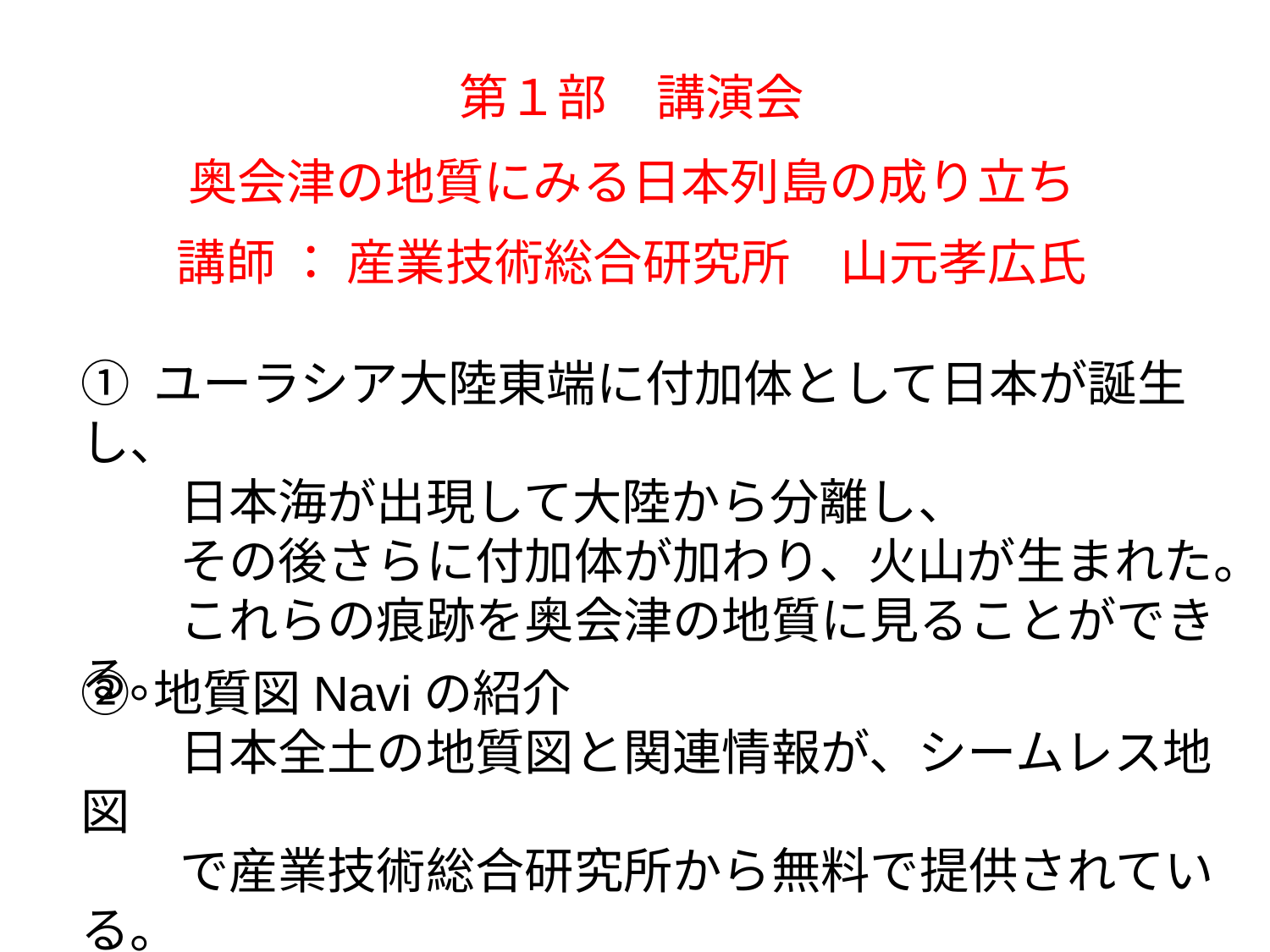

第１部　講演会

奥会津の地質にみる日本列島の成り立ち
　
講師 ： 産業技術総合研究所　山元孝広氏

① ユーラシア大陸東端に付加体として日本が誕生し、
　　日本海が出現して大陸から分離し、
　　その後さらに付加体が加わり、火山が生まれた。
　　これらの痕跡を奥会津の地質に見ることができる。

② 地質図Naviの紹介
　　日本全土の地質図と関連情報が、シームレス地図
　　で産業技術総合研究所から無料で提供されている。
　　https://gbank.gsj.jp/geonavi/ または [ 地質図Navi ]で検索